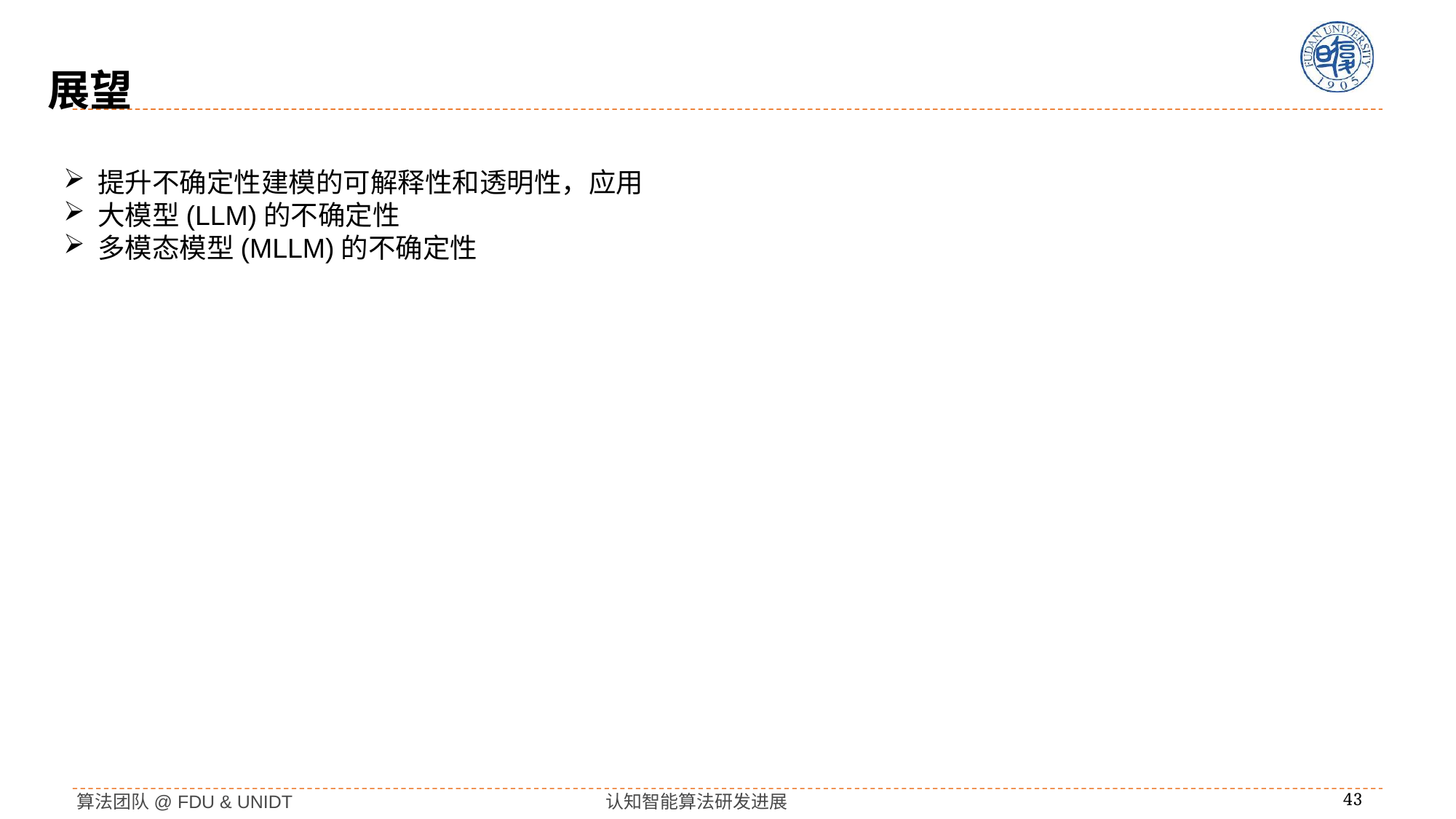

展望
提升不确定性建模的可解释性和透明性，应用
大模型(LLM)的不确定性
多模态模型(MLLM)的不确定性